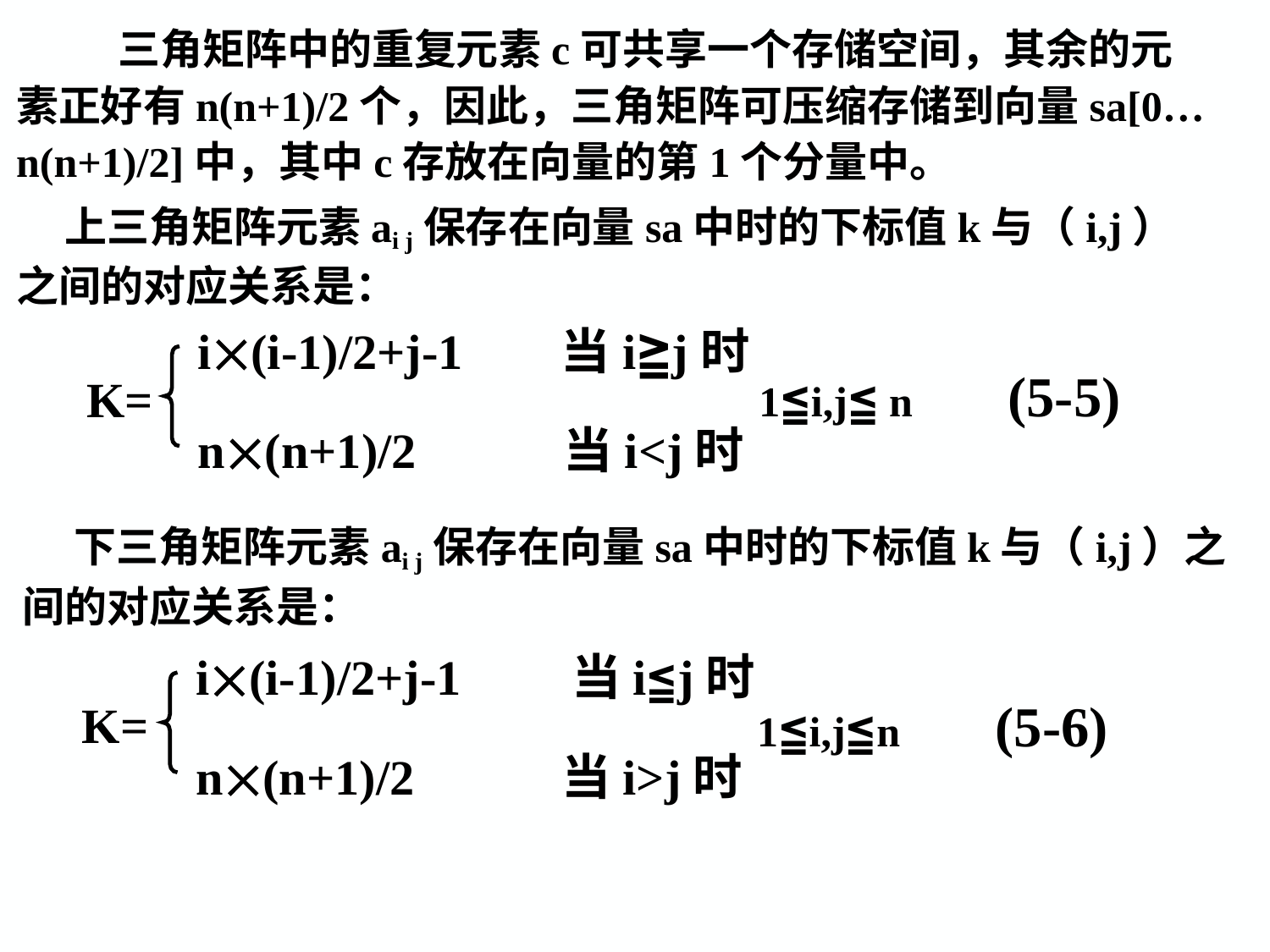

三角矩阵中的重复元素c可共享一个存储空间，其余的元素正好有n(n+1)/2个，因此，三角矩阵可压缩存储到向量sa[0…n(n+1)/2]中，其中c存放在向量的第1个分量中。
    上三角矩阵元素ai j保存在向量sa中时的下标值k与（i,j）之间的对应关系是：
i×(i-1)/2+j-1       当i≧j时

1≦i,j≦ n         (5-5)
K=
n×(n+1)/2           当i<j时
   下三角矩阵元素ai j保存在向量sa中时的下标值k与（i,j）之间的对应关系是：
i×(i-1)/2+j-1        当i≦j时

1≦i,j≦n         (5-6)
K=
n×(n+1)/2           当i>j时